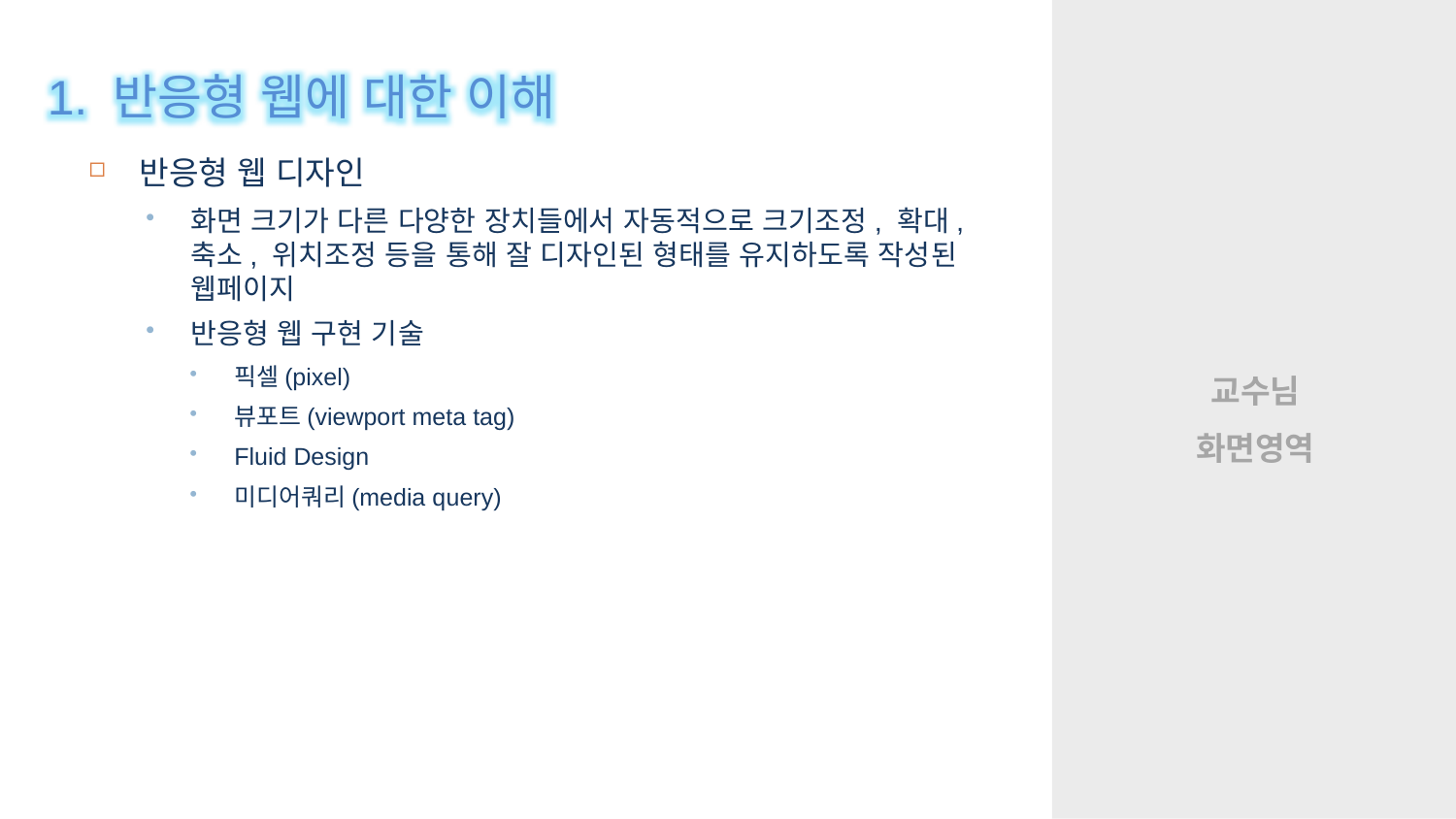

1. 반응형 웹에 대한 이해
반응형 웹 디자인
화면 크기가 다른 다양한 장치들에서 자동적으로 크기조정, 확대, 축소, 위치조정 등을 통해 잘 디자인된 형태를 유지하도록 작성된 웹페이지
반응형 웹 구현 기술
픽셀(pixel)
뷰포트(viewport meta tag)
Fluid Design
미디어쿼리(media query)